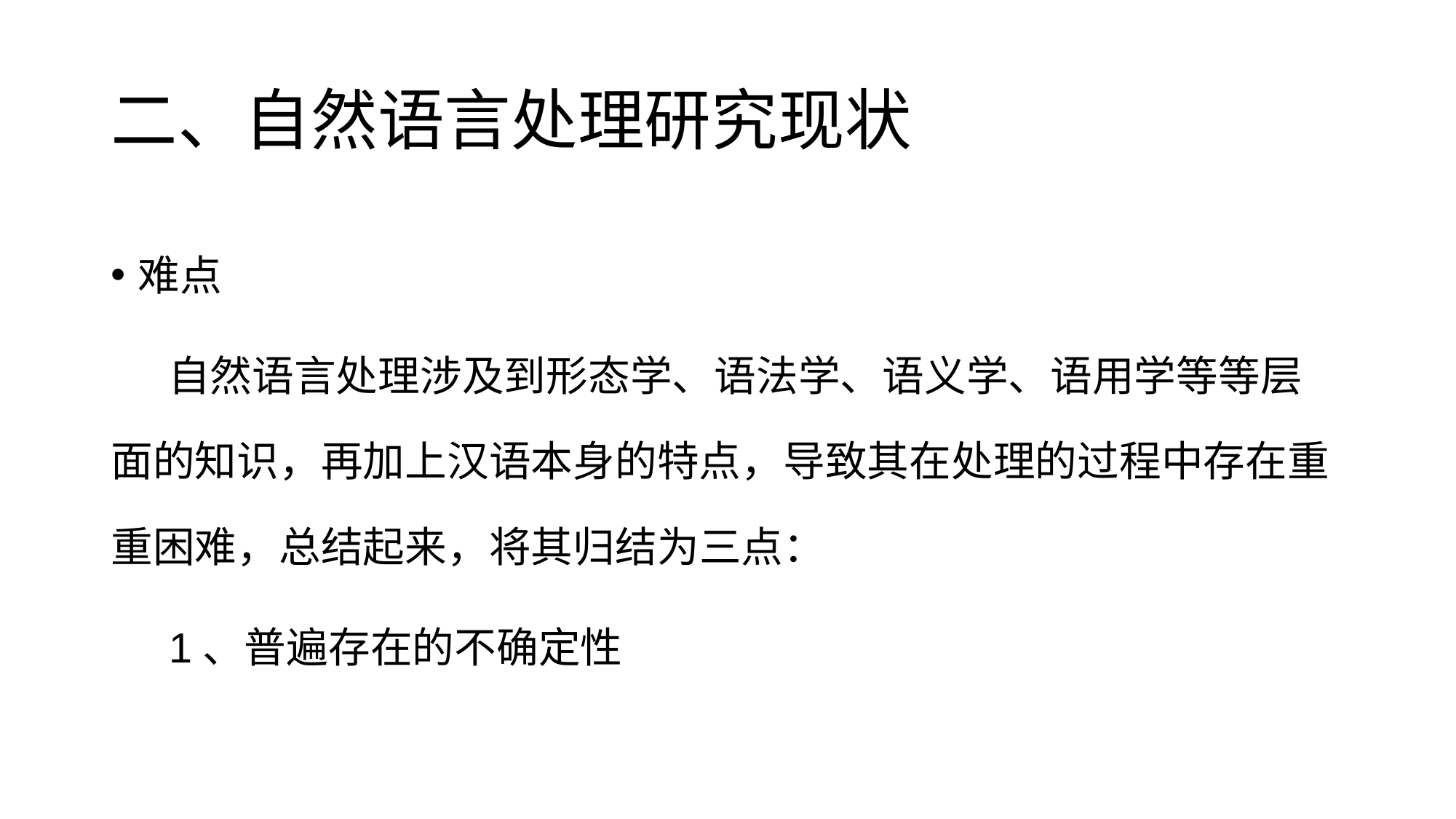

# 二、自然语言处理研究现状
难点
     自然语言处理涉及到形态学、语法学、语义学、语用学等等层面的知识，再加上汉语本身的特点，导致其在处理的过程中存在重重困难，总结起来，将其归结为三点：
     1、普遍存在的不确定性